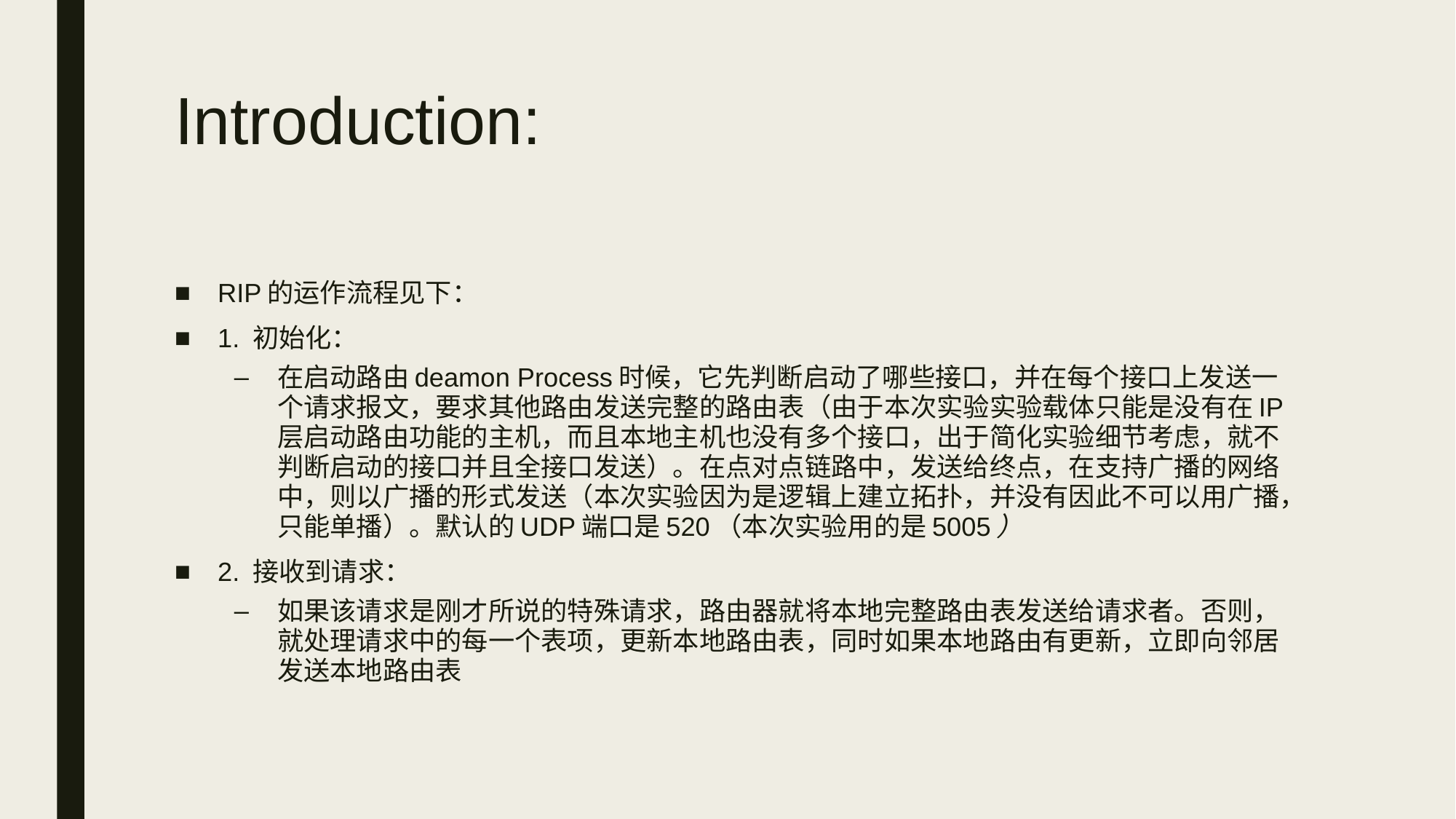

# Introduction:
RIP的运作流程见下：
1. 初始化：
在启动路由deamon Process时候，它先判断启动了哪些接口，并在每个接口上发送一个请求报文，要求其他路由发送完整的路由表（由于本次实验实验载体只能是没有在IP层启动路由功能的主机，而且本地主机也没有多个接口，出于简化实验细节考虑，就不判断启动的接口并且全接口发送）。在点对点链路中，发送给终点，在支持广播的网络中，则以广播的形式发送（本次实验因为是逻辑上建立拓扑，并没有因此不可以用广播，只能单播）。默认的UDP端口是520（本次实验用的是5005）
2. 接收到请求：
如果该请求是刚才所说的特殊请求，路由器就将本地完整路由表发送给请求者。否则，就处理请求中的每一个表项，更新本地路由表，同时如果本地路由有更新，立即向邻居发送本地路由表